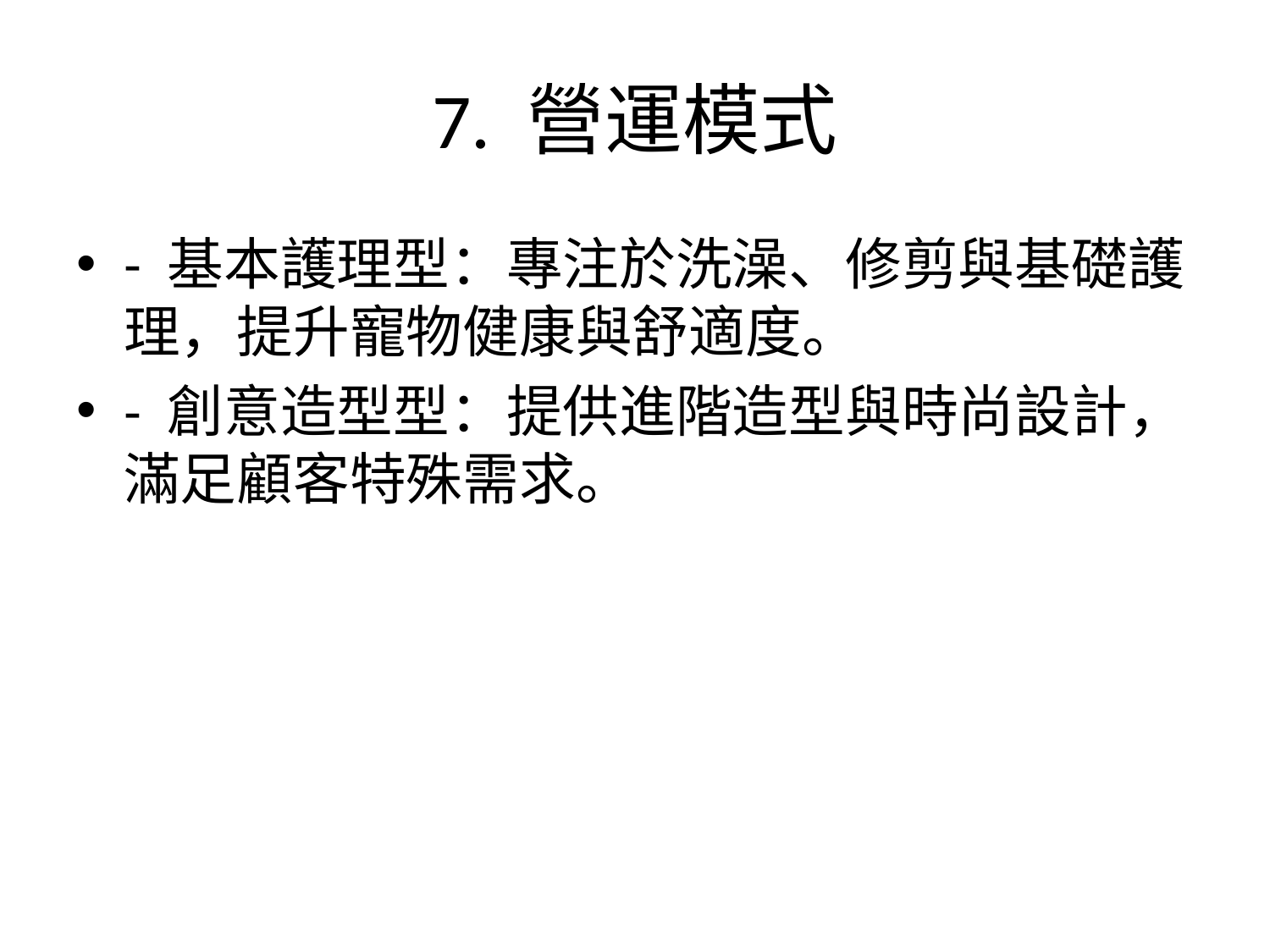

# 7. 營運模式
- 基本護理型：專注於洗澡、修剪與基礎護理，提升寵物健康與舒適度。
- 創意造型型：提供進階造型與時尚設計，滿足顧客特殊需求。